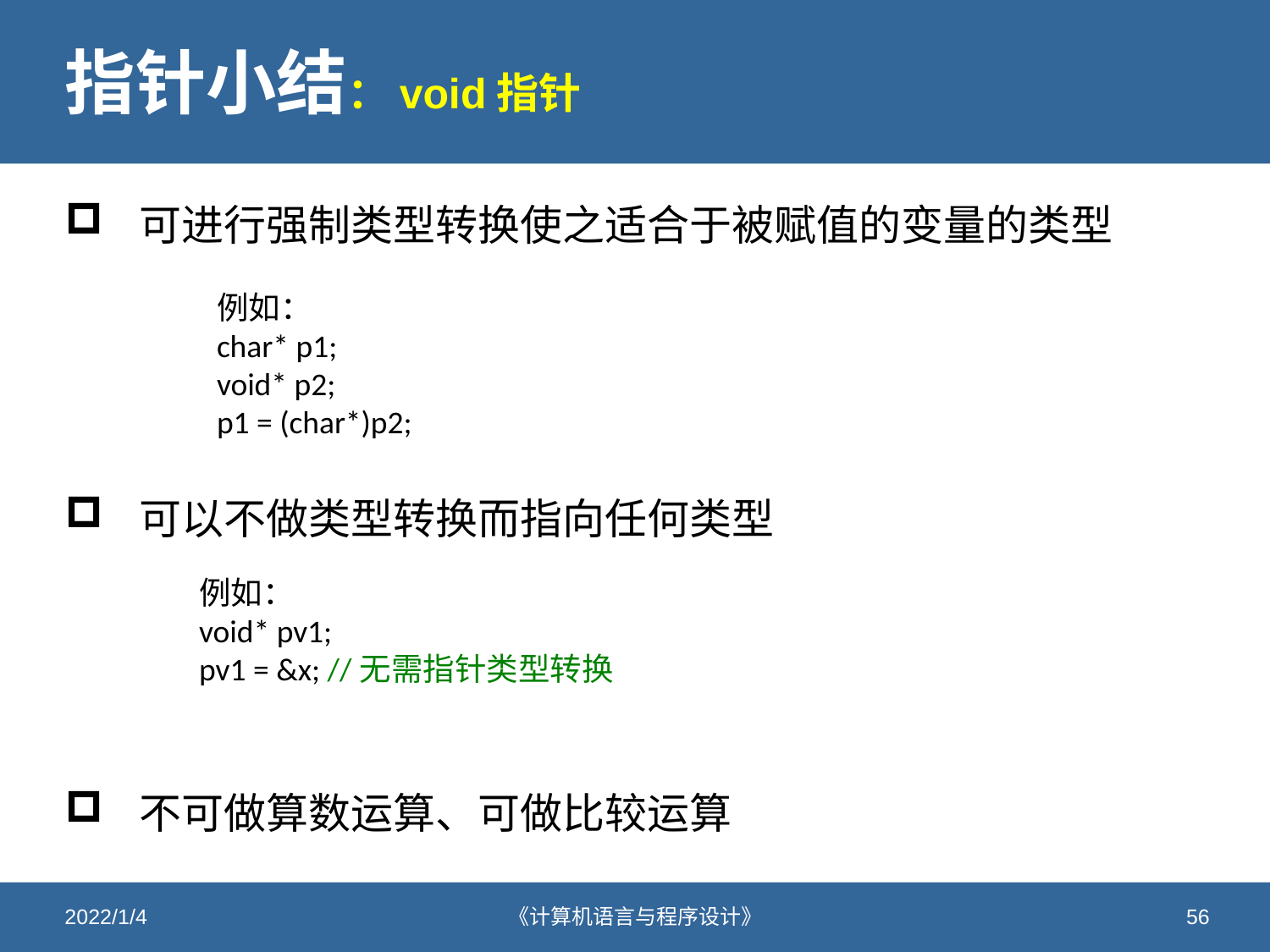

# 指针小结：void指针
可进行强制类型转换使之适合于被赋值的变量的类型

可以不做类型转换而指向任何类型

不可做算数运算、可做比较运算

例如：
char* p1;
void* p2;
p1 = (char*)p2;
例如：
void* pv1;
pv1 = &x; //无需指针类型转换
2022/1/4
《计算机语言与程序设计》
56